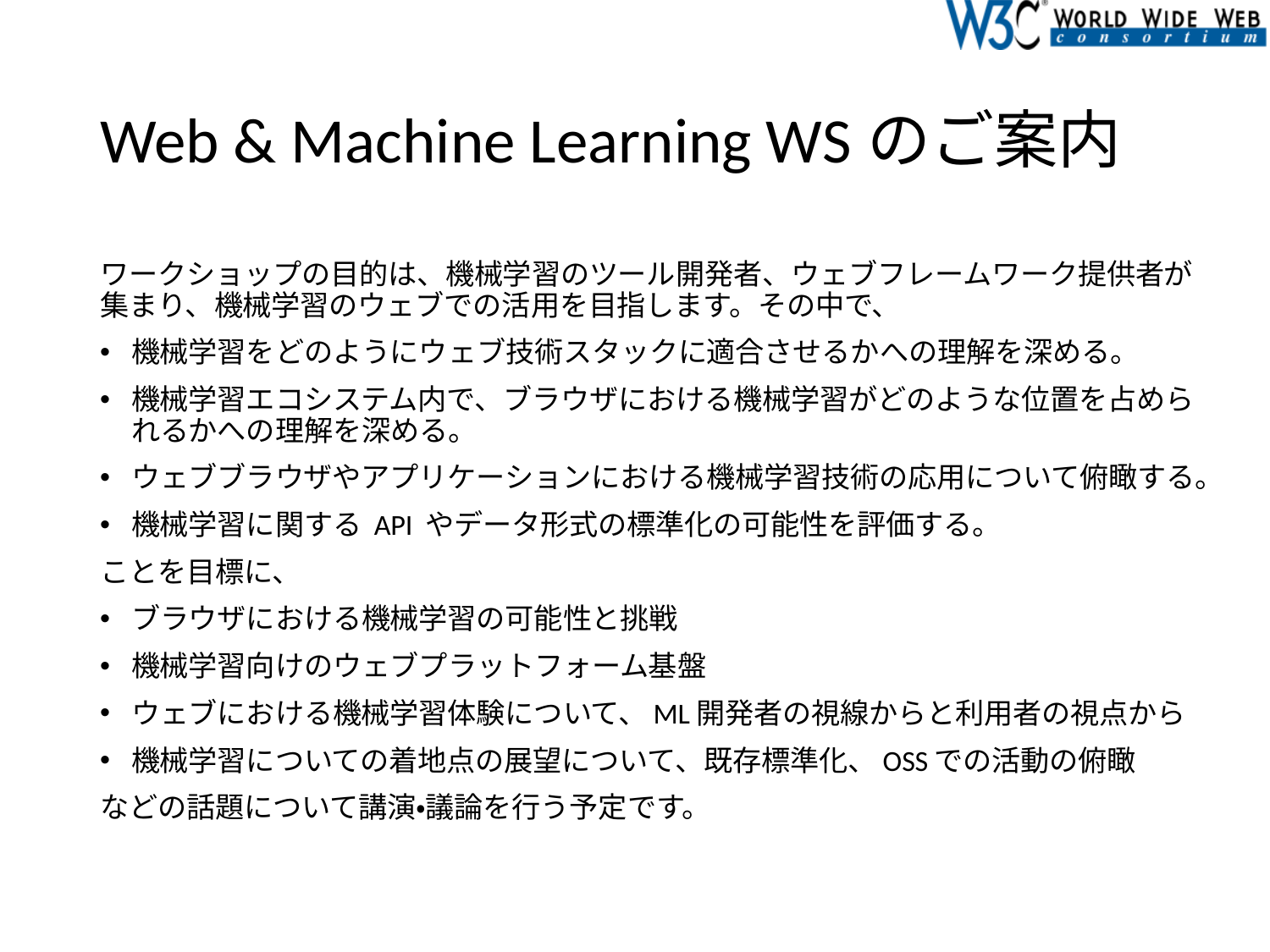

# Web & Machine Learning WSのご案内
ワークショップの目的は、機械学習のツール開発者、ウェブフレームワーク提供者が集まり、機械学習のウェブでの活用を目指します。その中で、
機械学習をどのようにウェブ技術スタックに適合させるかへの理解を深める。
機械学習エコシステム内で、ブラウザにおける機械学習がどのような位置を占められるかへの理解を深める。
ウェブブラウザやアプリケーションにおける機械学習技術の応用について俯瞰する。
機械学習に関する API やデータ形式の標準化の可能性を評価する。
ことを目標に、
ブラウザにおける機械学習の可能性と挑戦
機械学習向けのウェブプラットフォーム基盤
ウェブにおける機械学習体験について、ML開発者の視線からと利用者の視点から
機械学習についての着地点の展望について、既存標準化、OSSでの活動の俯瞰
などの話題について講演・議論を行う予定です。